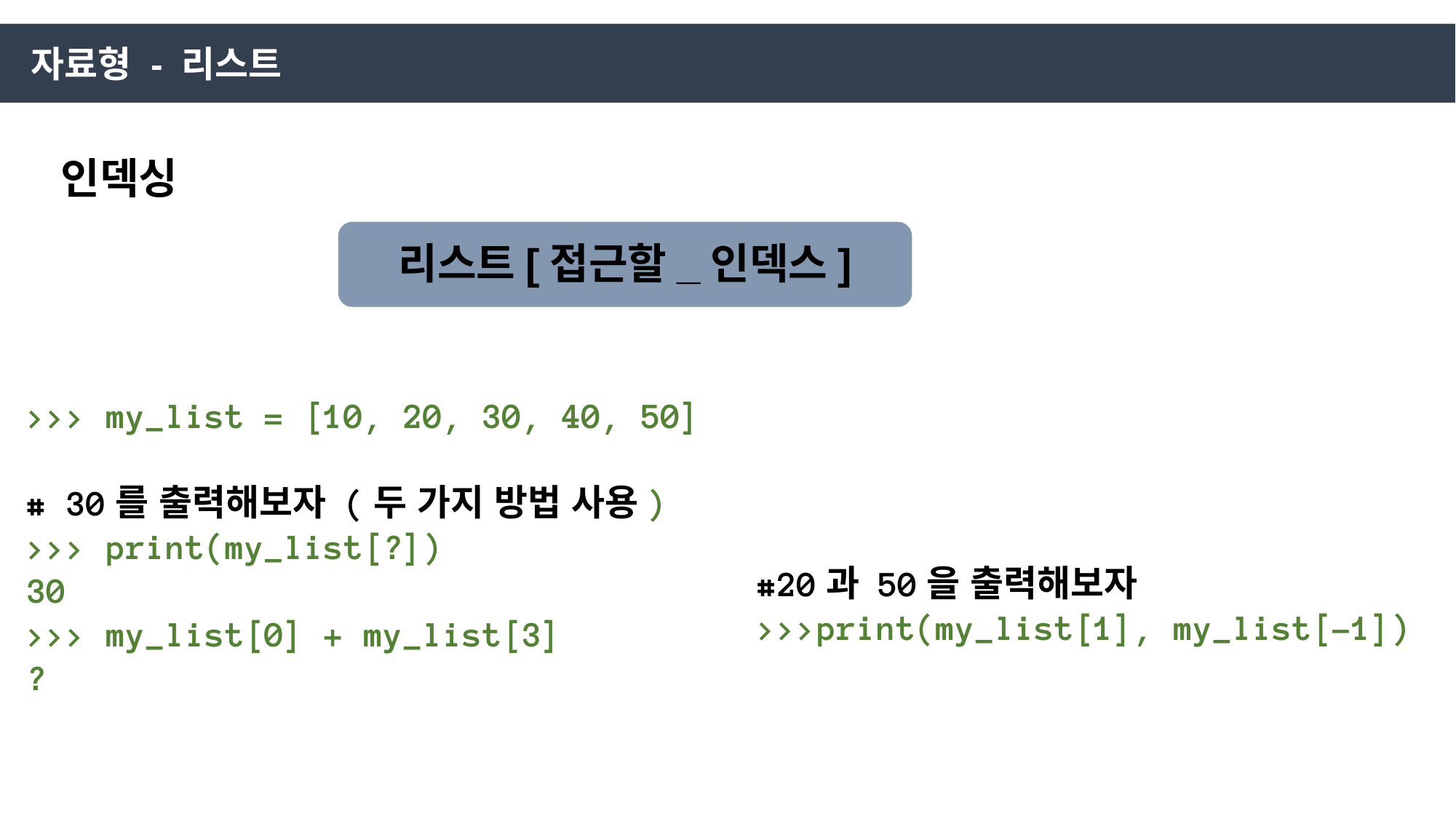

자료형 - 리스트

인덱싱

리스트[접근할_인덱스]
>>> my_list = [10, 20, 30, 40, 50]

# 30를 출력해보자 (두 가지 방법 사용)
>>> print(my_list[?])
30
>>> my_list[0] + my_list[3]
?

#20과 50을 출력해보자
>>>print(my_list[1], my_list[-1])